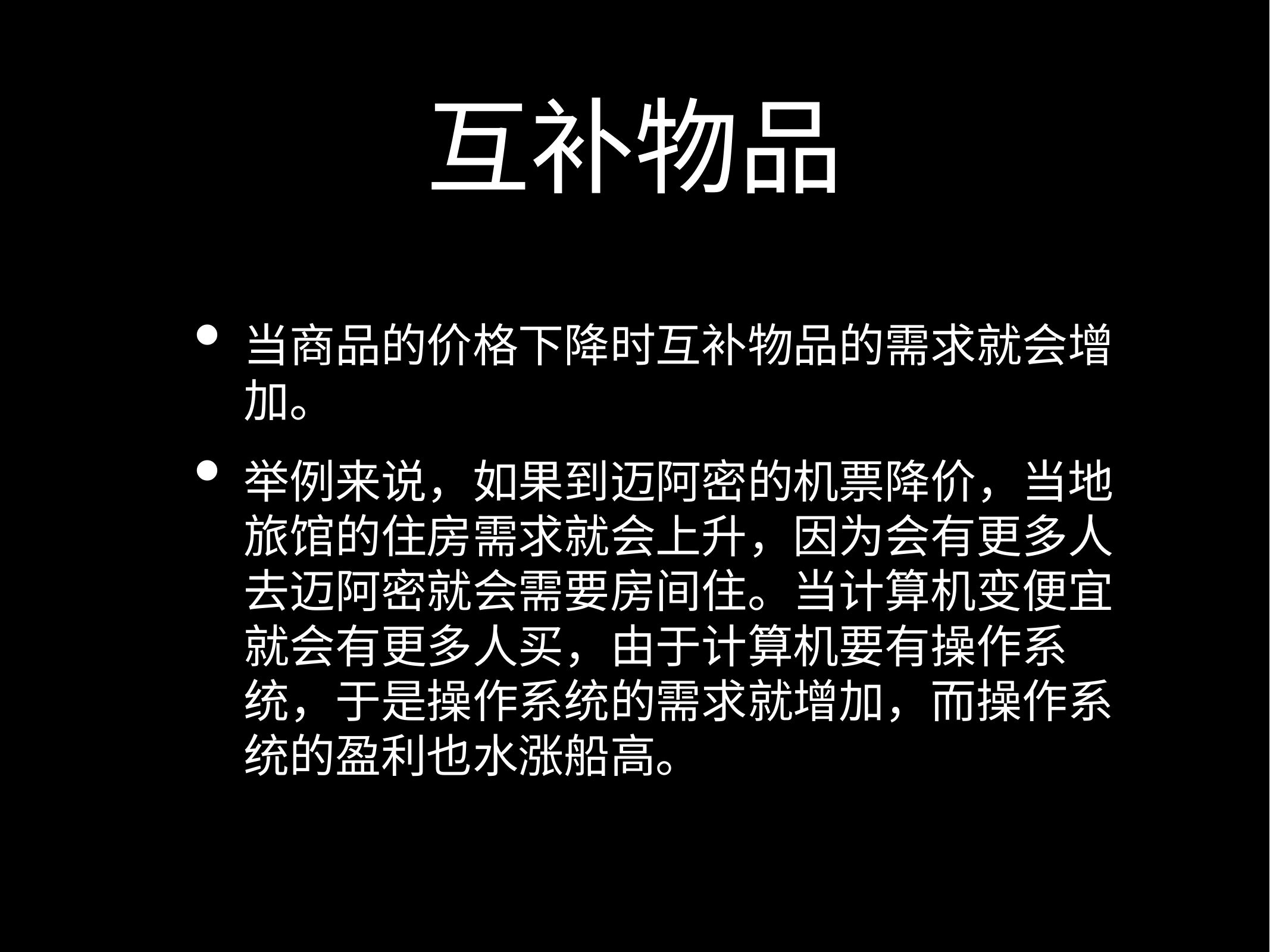

# 互补物品
当商品的价格下降时互补物品的需求就会增加。
举例来说，如果到迈阿密的机票降价，当地旅馆的住房需求就会上升，因为会有更多人去迈阿密就会需要房间住。当计算机变便宜就会有更多人买，由于计算机要有操作系统，于是操作系统的需求就增加，而操作系统的盈利也水涨船高。